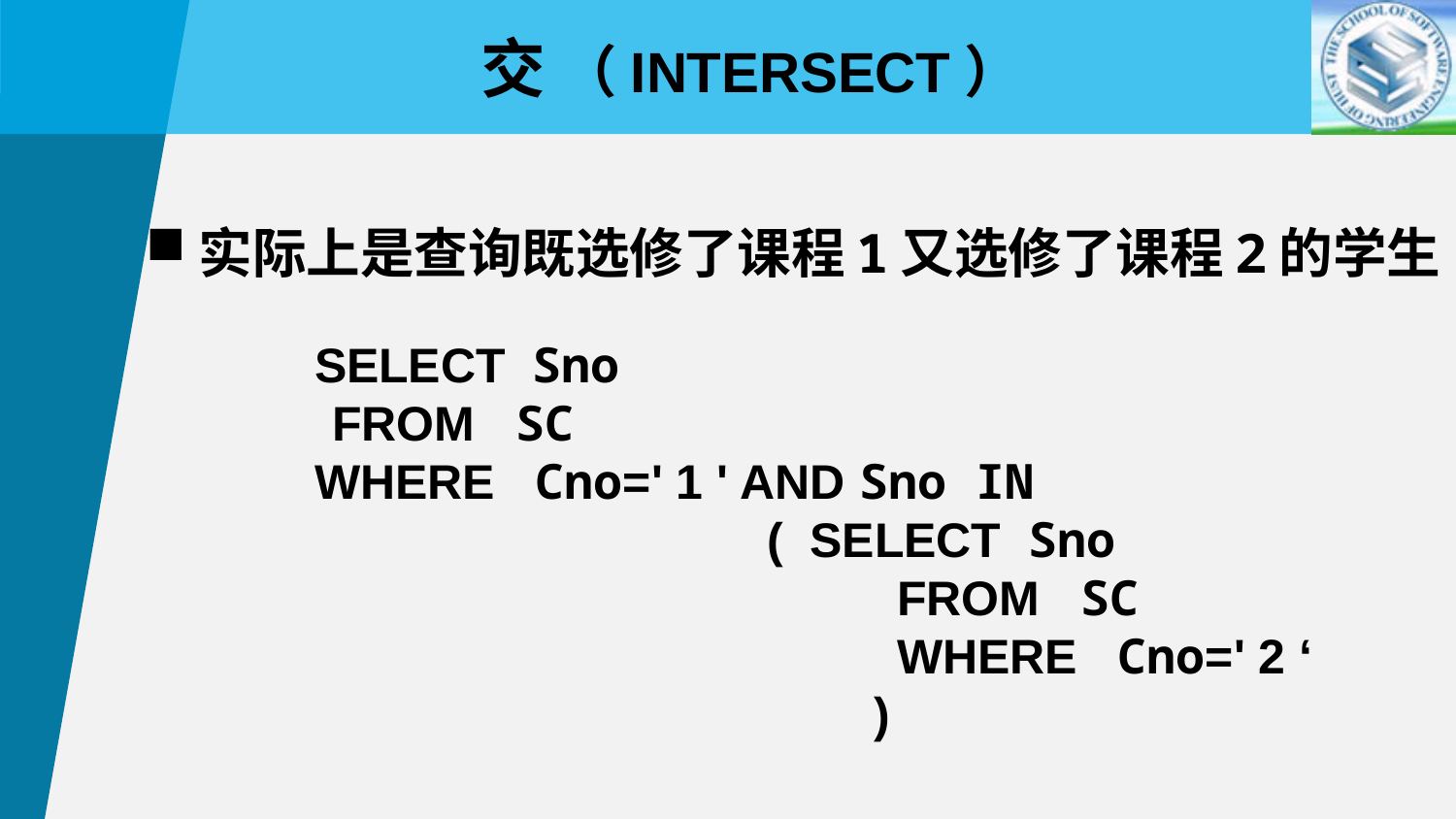

交 （intersect）
实际上是查询既选修了课程1又选修了课程2的学生
	SELECT  Sno
            FROM   SC
          	WHERE   Cno=' 1 ' AND Sno IN
                                            (  SELECT  Sno
					FROM   SC
					WHERE   Cno=' 2 ‘
				         )